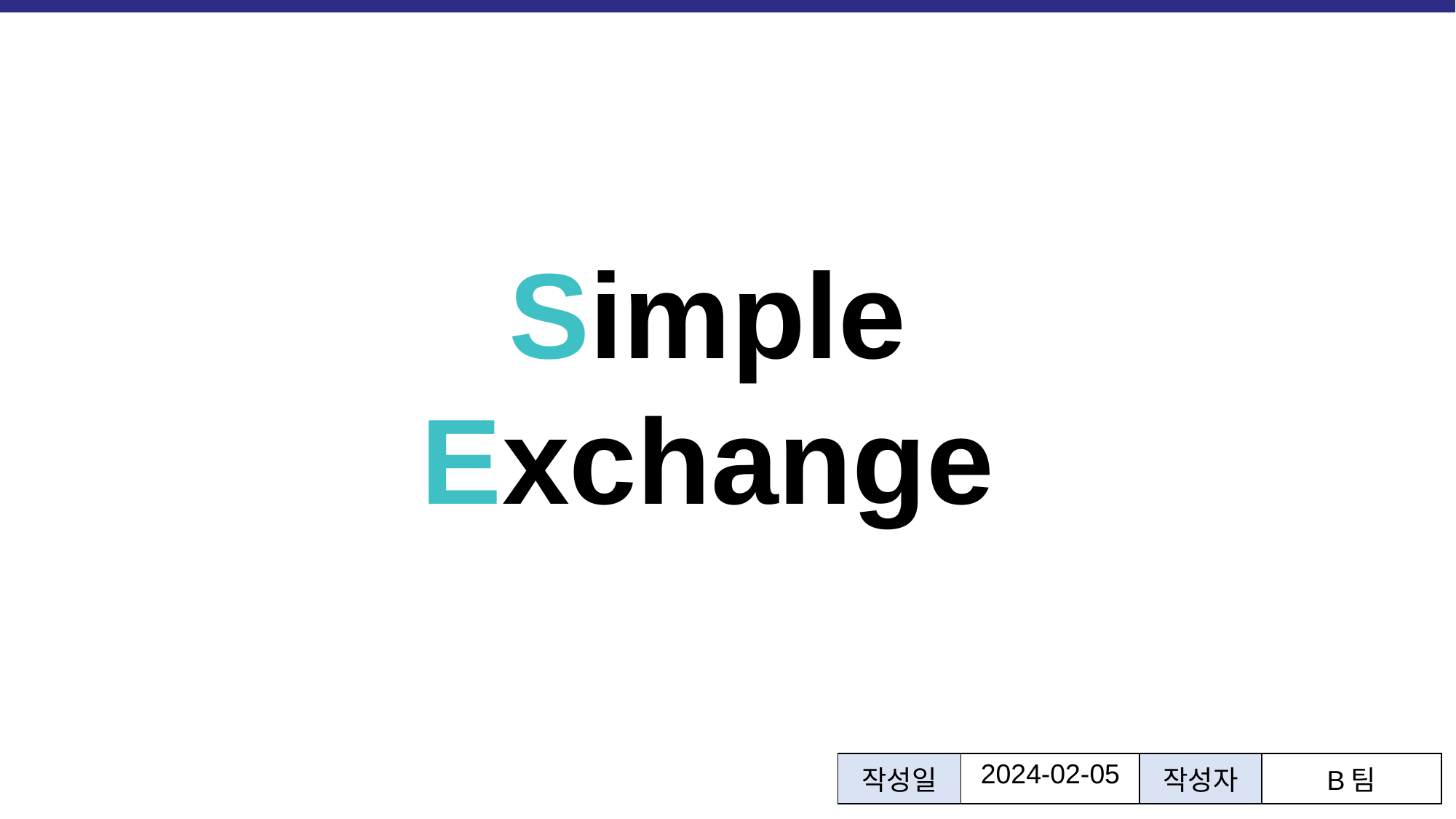

Simple Exchange
| 작성일 | 2024-02-05 | 작성자 | B팀 |
| --- | --- | --- | --- |